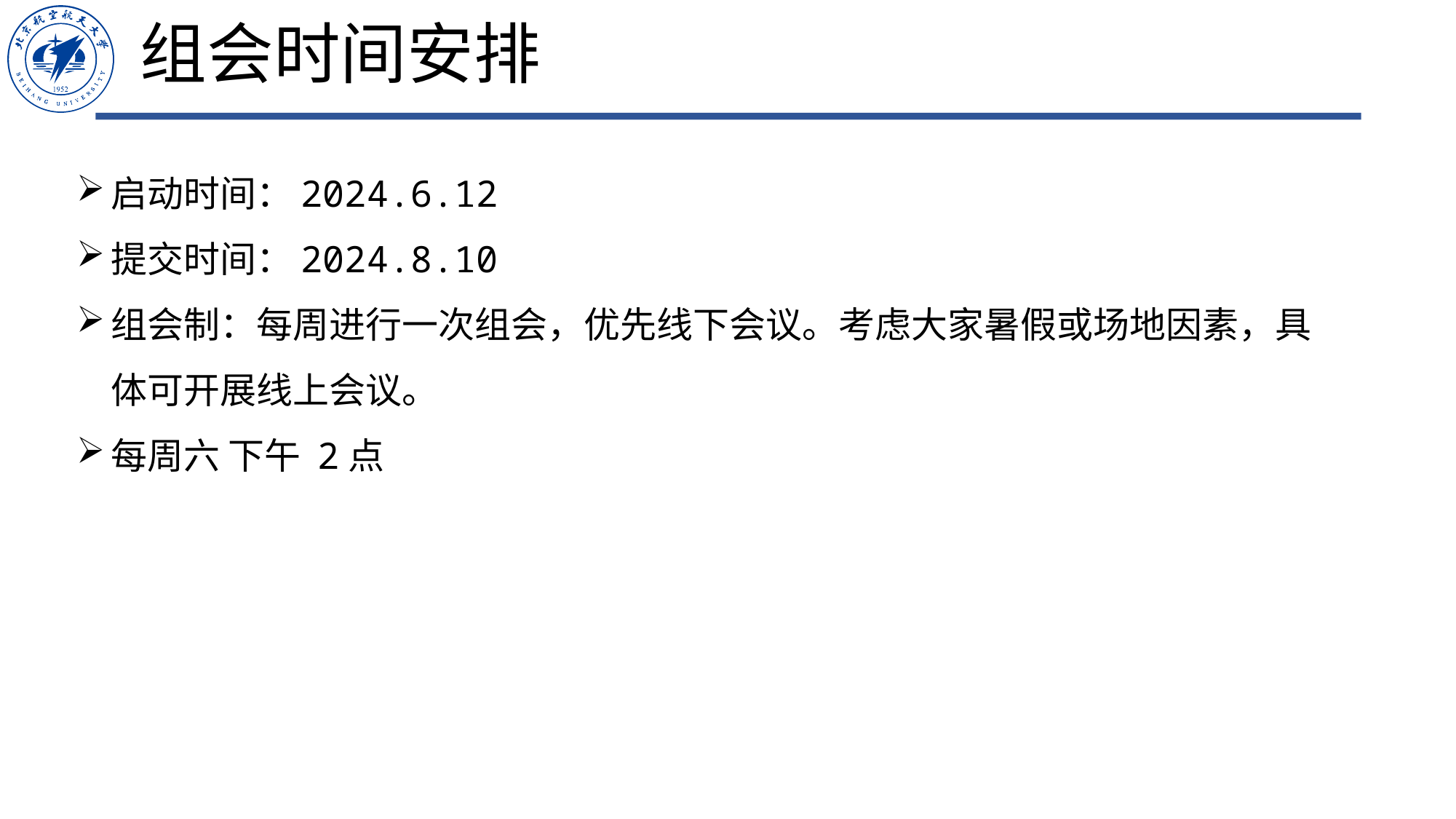

# 组会时间安排
启动时间：2024.6.12
提交时间：2024.8.10
组会制：每周进行一次组会，优先线下会议。考虑大家暑假或场地因素，具体可开展线上会议。
每周六 下午 2点